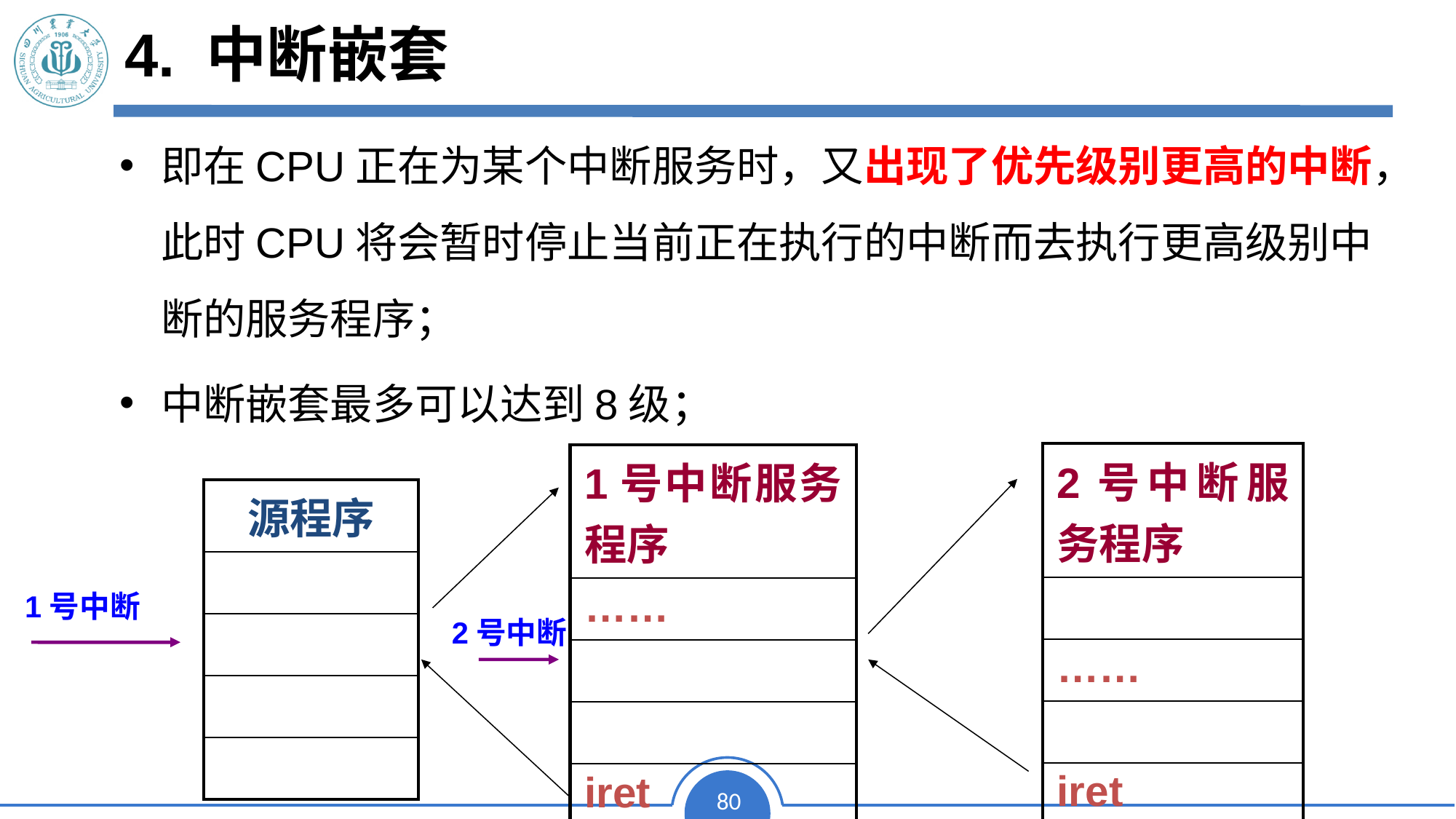

# 4. 中断嵌套
即在CPU正在为某个中断服务时，又出现了优先级别更高的中断，此时CPU将会暂时停止当前正在执行的中断而去执行更高级别中断的服务程序；
中断嵌套最多可以达到8级；
| 2号中断服务程序 |
| --- |
|  |
| …… |
|  |
| iret |
| 1号中断服务程序 |
| --- |
| …… |
|  |
|  |
| iret |

| 源程序 |
| --- |
|  |
|  |
|  |
|  |

1号中断
2号中断